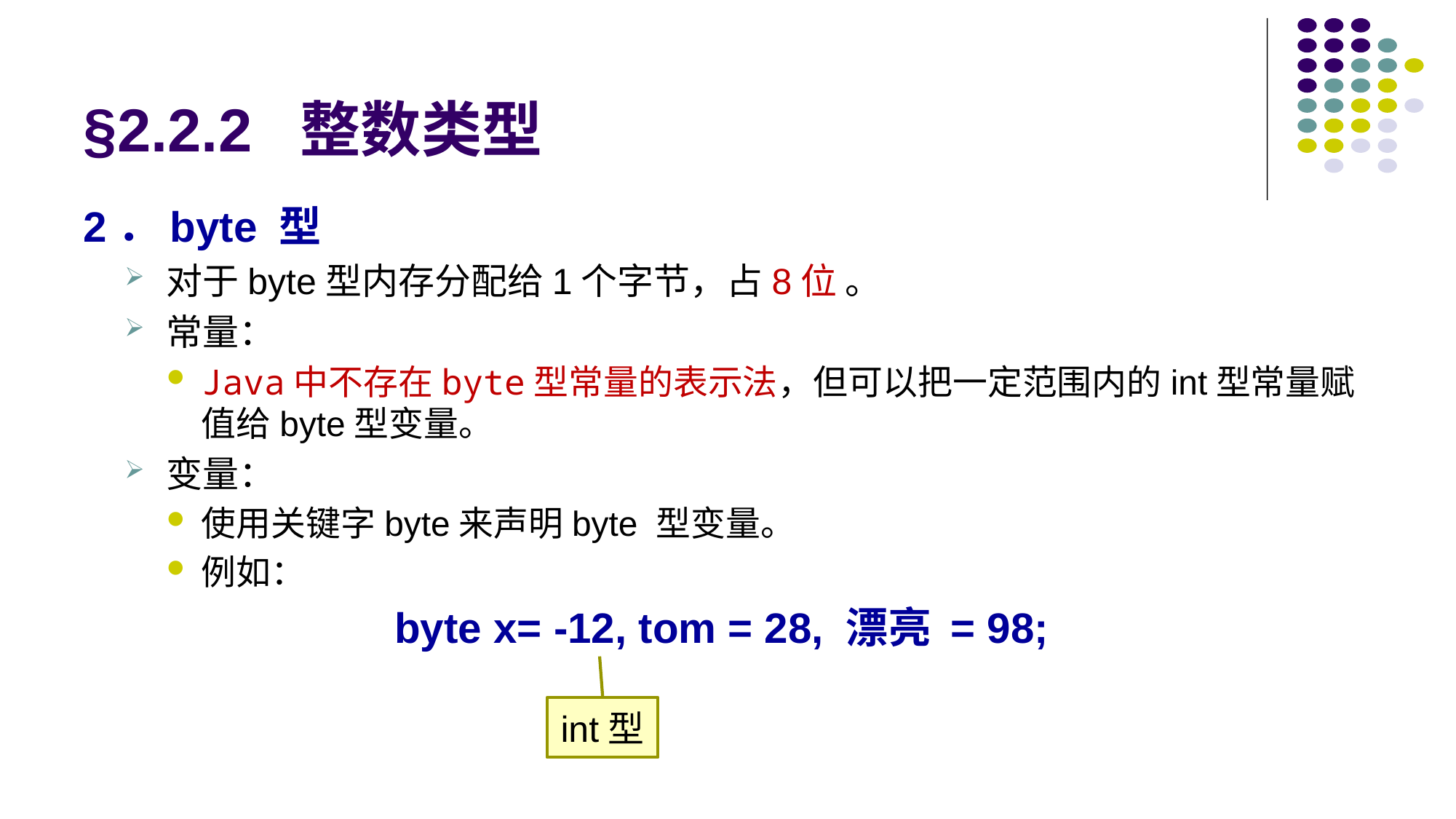

# §2.2.2  整数类型
2．byte 型
对于byte型内存分配给1个字节，占8位 。
常量：
Java中不存在byte型常量的表示法，但可以把一定范围内的int型常量赋值给byte型变量。
变量：
使用关键字byte来声明byte 型变量。
例如：
byte x= -12, tom = 28, 漂亮 = 98;

int型
20